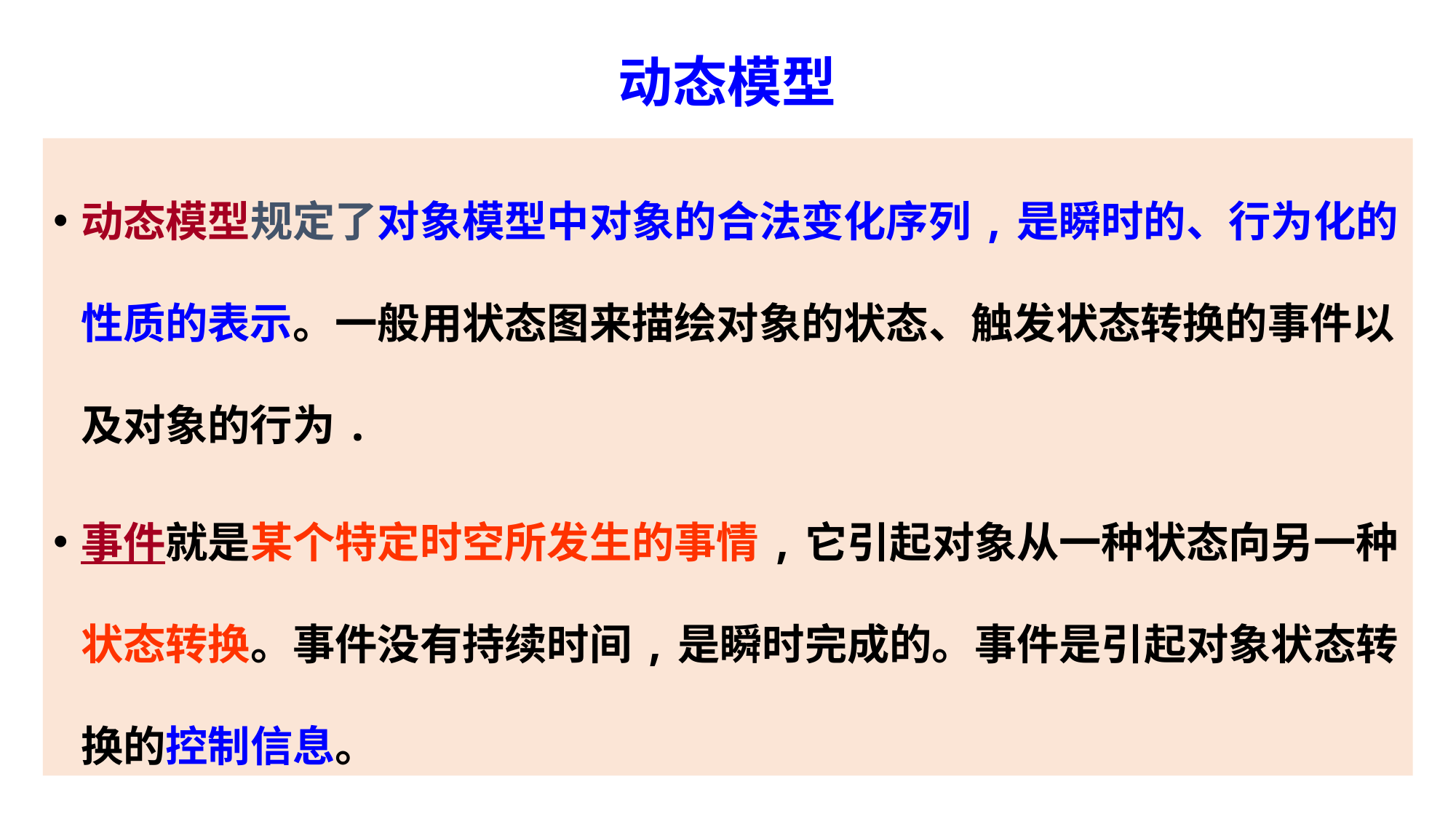

# 动态模型
动态模型规定了对象模型中对象的合法变化序列,是瞬时的、行为化的性质的表示。一般用状态图来描绘对象的状态、触发状态转换的事件以及对象的行为.
事件就是某个特定时空所发生的事情,它引起对象从一种状态向另一种状态转换。事件没有持续时间,是瞬时完成的。事件是引起对象状态转换的控制信息。